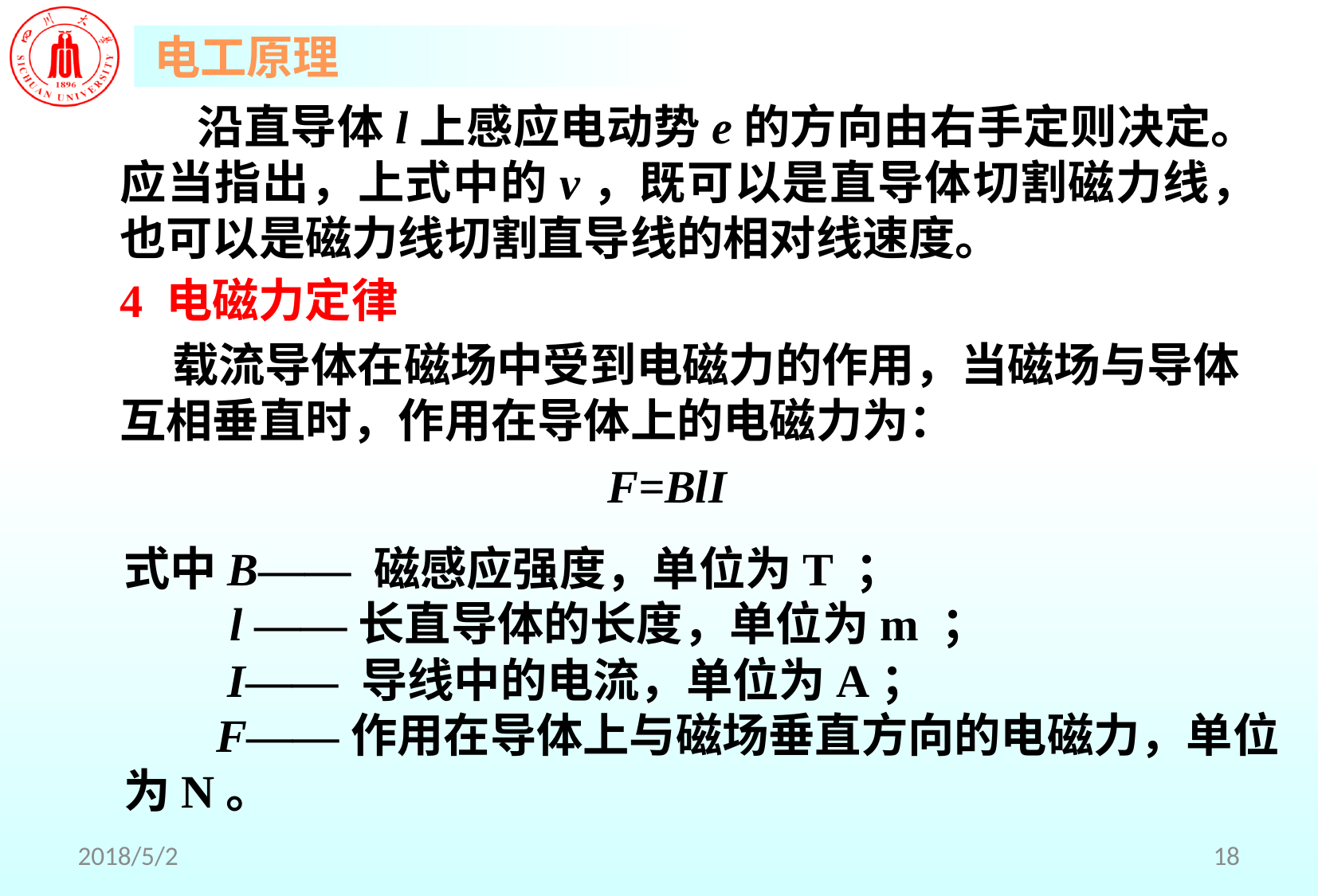

沿直导体l上感应电动势e的方向由右手定则决定。应当指出，上式中的v，既可以是直导体切割磁力线，也可以是磁力线切割直导线的相对线速度。
4 电磁力定律
载流导体在磁场中受到电磁力的作用，当磁场与导体互相垂直时，作用在导体上的电磁力为：
F=BlI
式中B—— 磁感应强度，单位为T ；
         l ——长直导体的长度，单位为m ；
         I—— 导线中的电流，单位为A；
        F——作用在导体上与磁场垂直方向的电磁力，单位为N。
2018/5/2
18